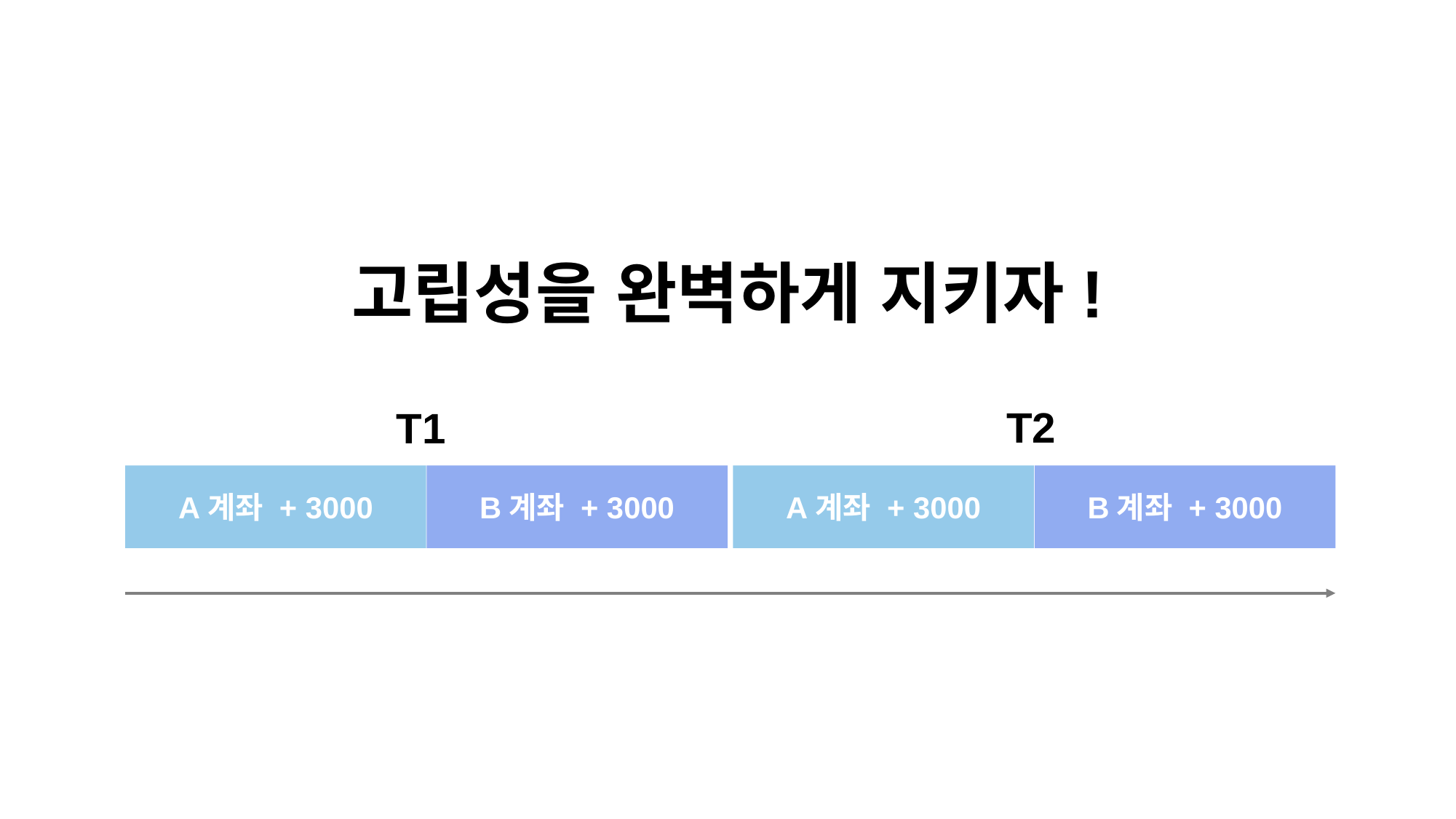

고립성을 완벽하게 지키자!
T2
T1
A계좌 + 3000
B계좌 + 3000
A계좌 + 3000
B계좌 + 3000